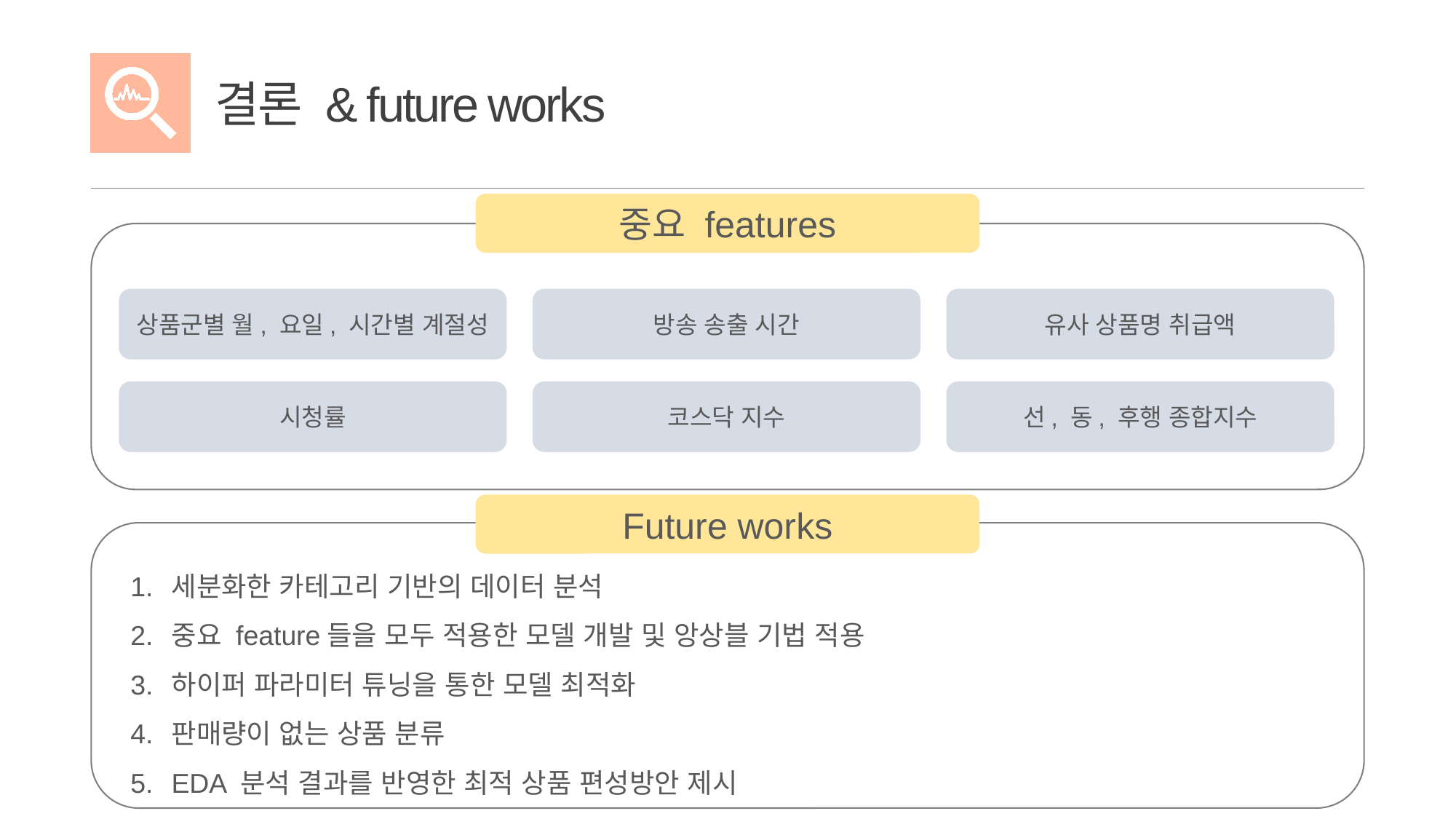

결론 & future works
중요 features

유사 상품명 취급액
상품군별 월, 요일, 시간별 계절성
방송 송출 시간
선, 동, 후행 종합지수
코스닥 지수
시청률
Future works

세분화한 카테고리 기반의 데이터 분석
중요 feature들을 모두 적용한 모델 개발 및 앙상블 기법 적용
하이퍼 파라미터 튜닝을 통한 모델 최적화
판매량이 없는 상품 분류
EDA 분석 결과를 반영한 최적 상품 편성방안 제시